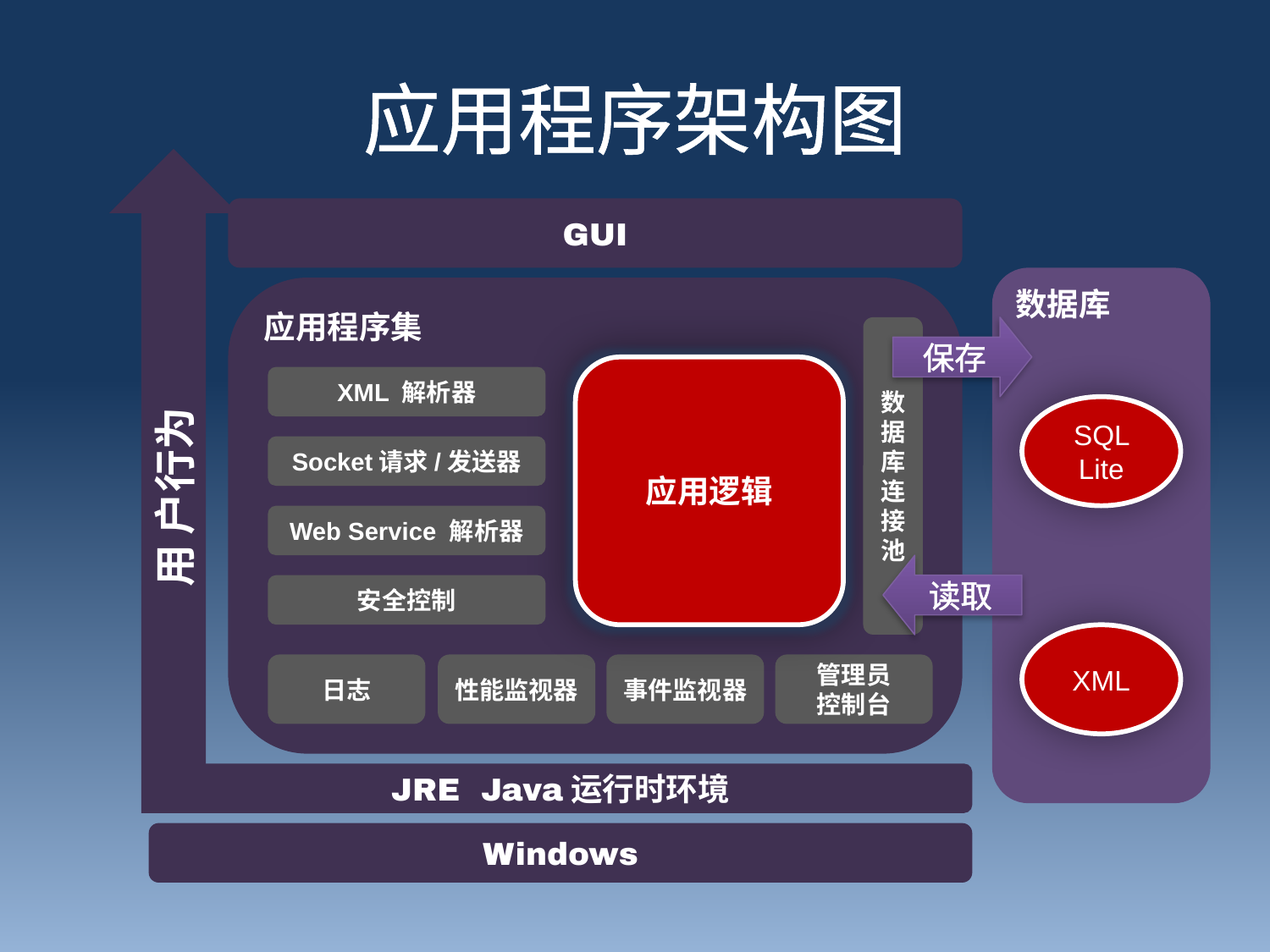

# 应用程序架构图
用 户行为
GUI

数据库
应用程序集
数据库连接池
保存
应用逻辑
XML 解析器
SQL Lite
Socket请求/发送器
Web Service 解析器
读取
安全控制
XML
日志
性能监视器
事件监视器
管理员
控制台
JRE  Java运行时环境
Windows